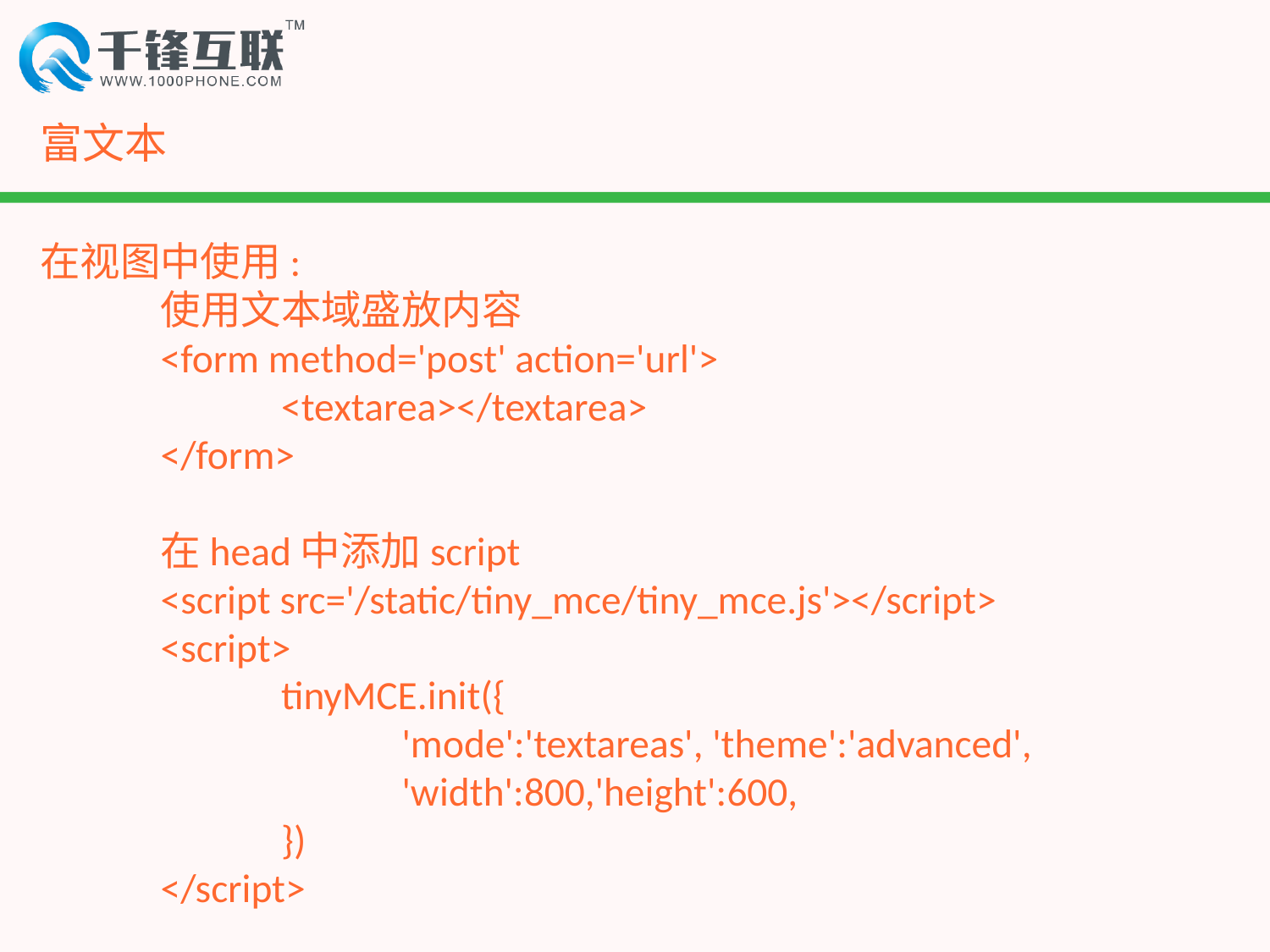

# 富文本
在视图中使用:
	使用文本域盛放内容
	<form method='post' action='url'>
		<textarea></textarea>
	</form>

	在head中添加script
	<script src='/static/tiny_mce/tiny_mce.js'></script>
	<script>
		tinyMCE.init({
			'mode':'textareas', 'theme':'advanced',
			'width':800,'height':600,
		})
	</script>